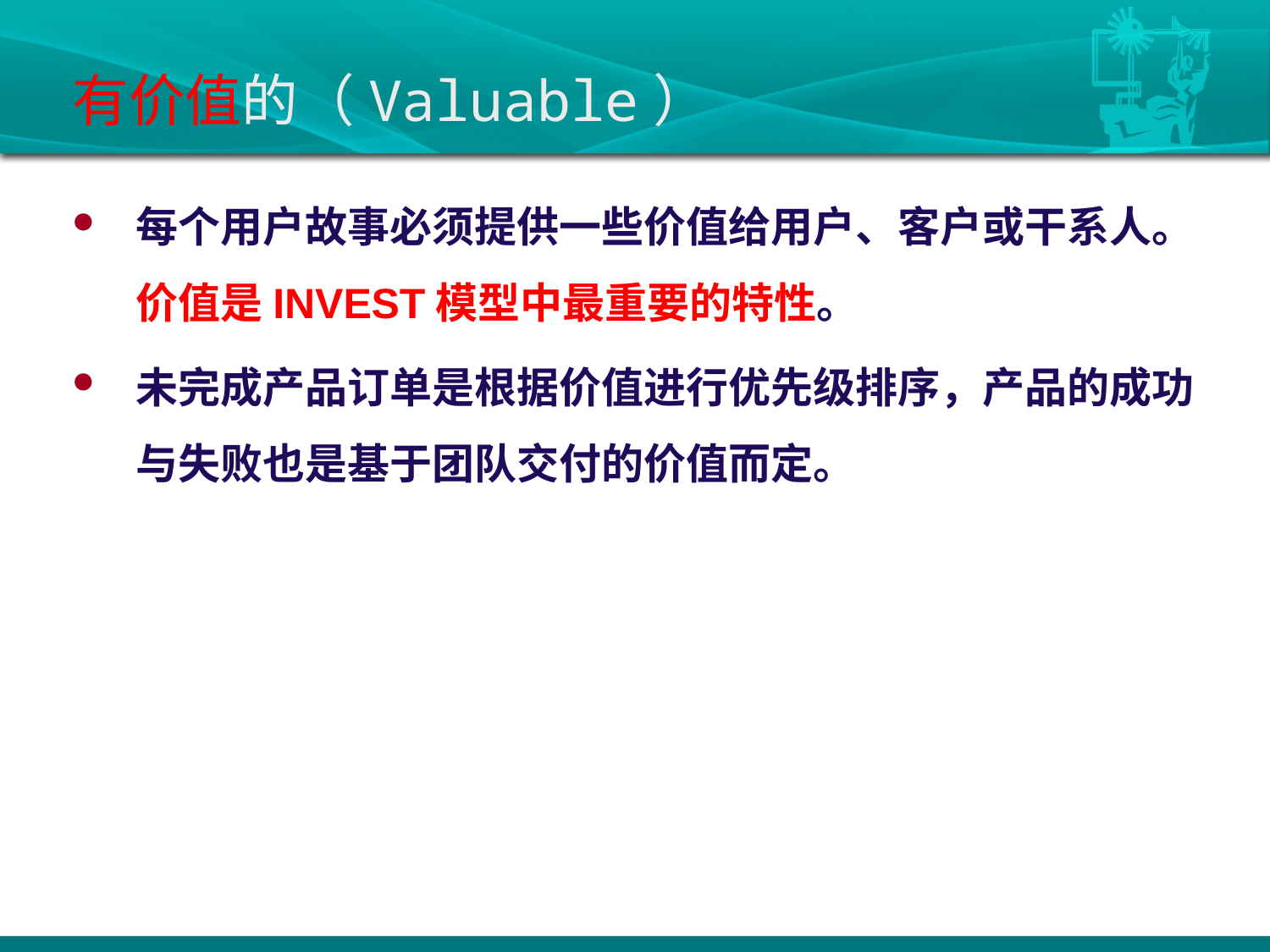

# 有价值的（Valuable）
每个用户故事必须提供一些价值给用户、客户或干系人。价值是INVEST模型中最重要的特性。
未完成产品订单是根据价值进行优先级排序，产品的成功与失败也是基于团队交付的价值而定。